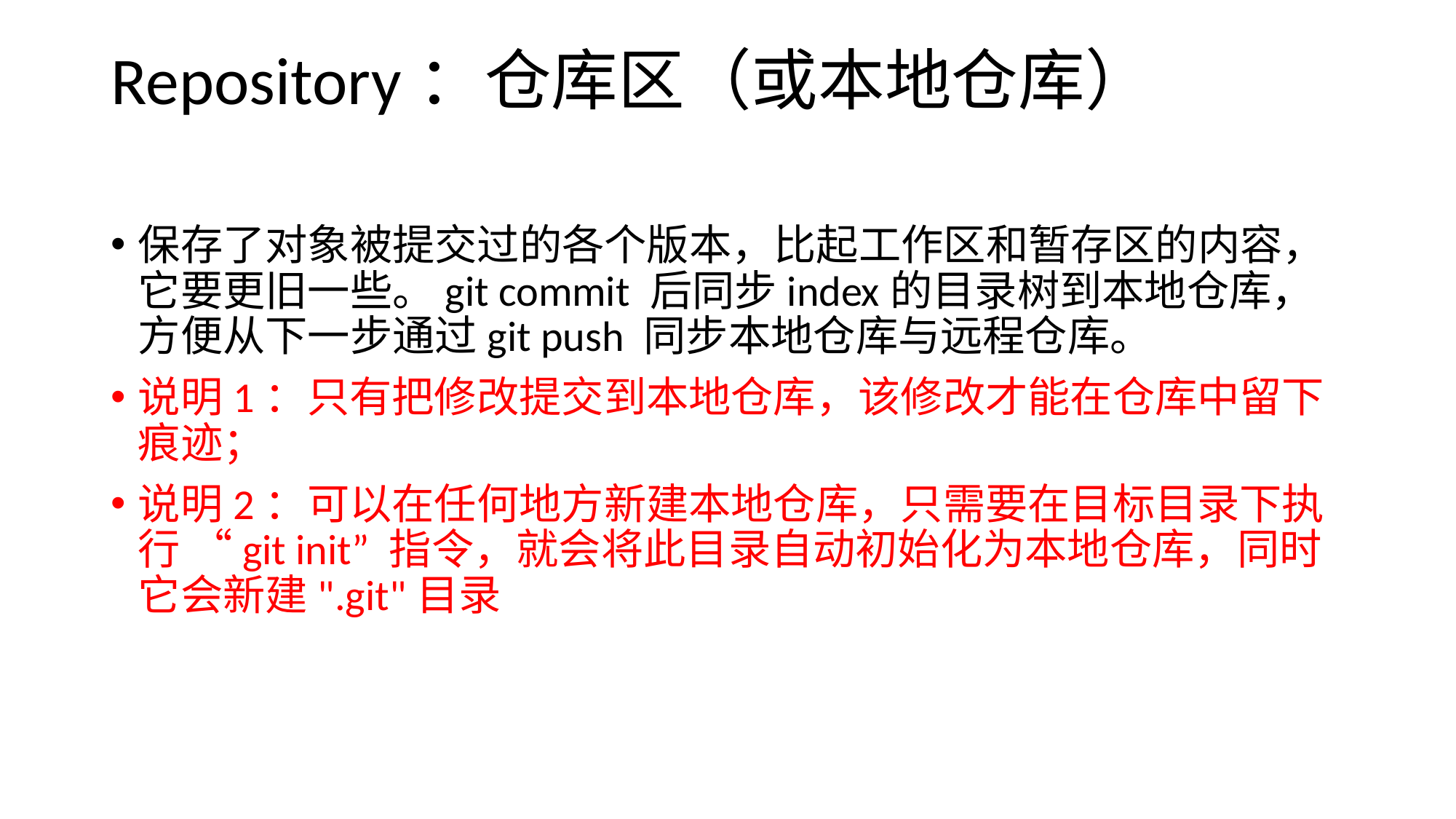

# Repository：仓库区（或本地仓库）
保存了对象被提交过的各个版本，比起工作区和暂存区的内容，它要更旧一些。git commit 后同步index的目录树到本地仓库，方便从下一步通过git push 同步本地仓库与远程仓库。
说明1：只有把修改提交到本地仓库，该修改才能在仓库中留下痕迹；
说明2：可以在任何地方新建本地仓库，只需要在目标目录下执行 “git init” 指令，就会将此目录自动初始化为本地仓库，同时它会新建".git"目录